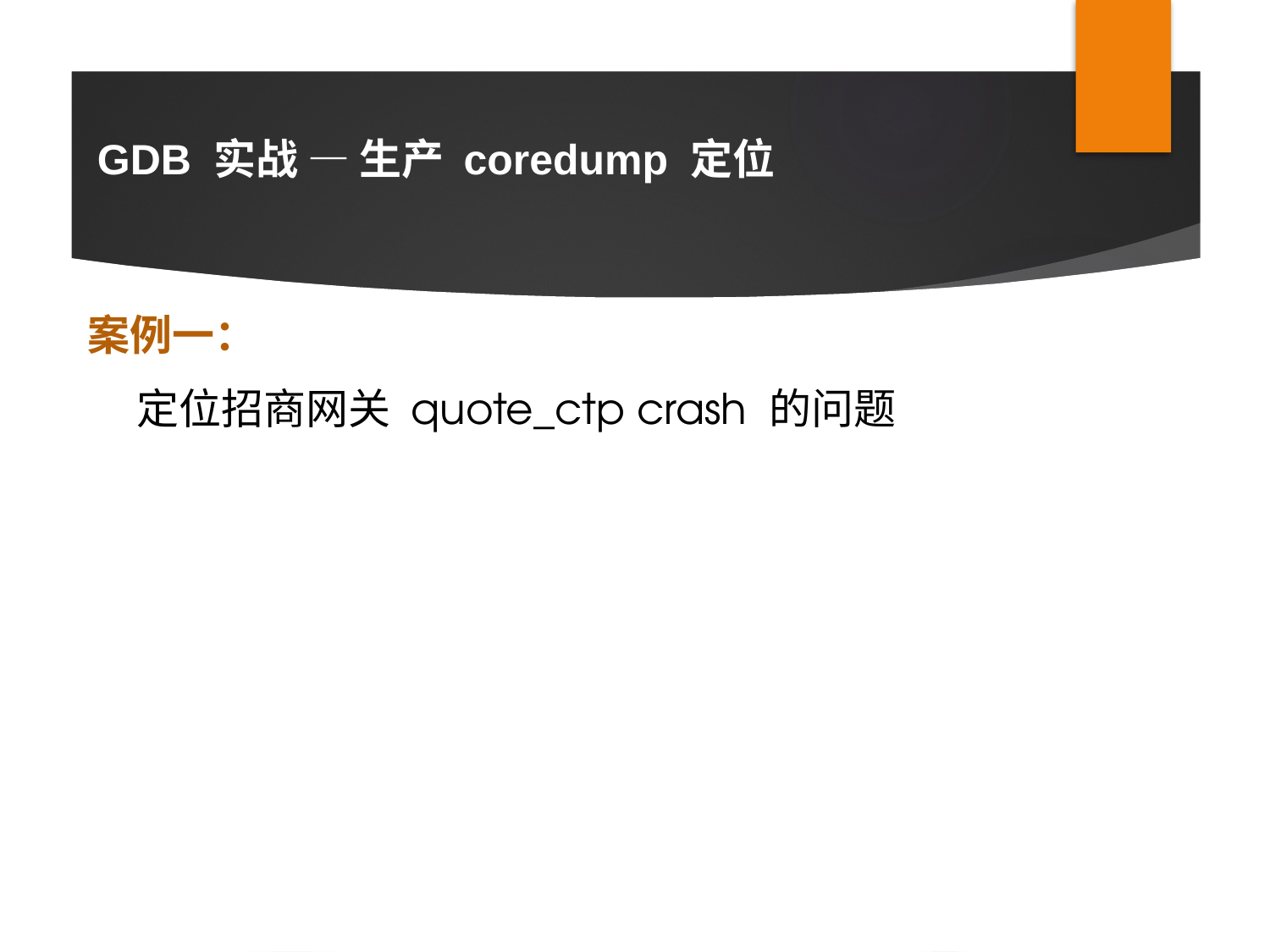

GDB 实战 — 生产 coredump 定位
案例一：
 定位招商网关 quote_ctp crash 的问题